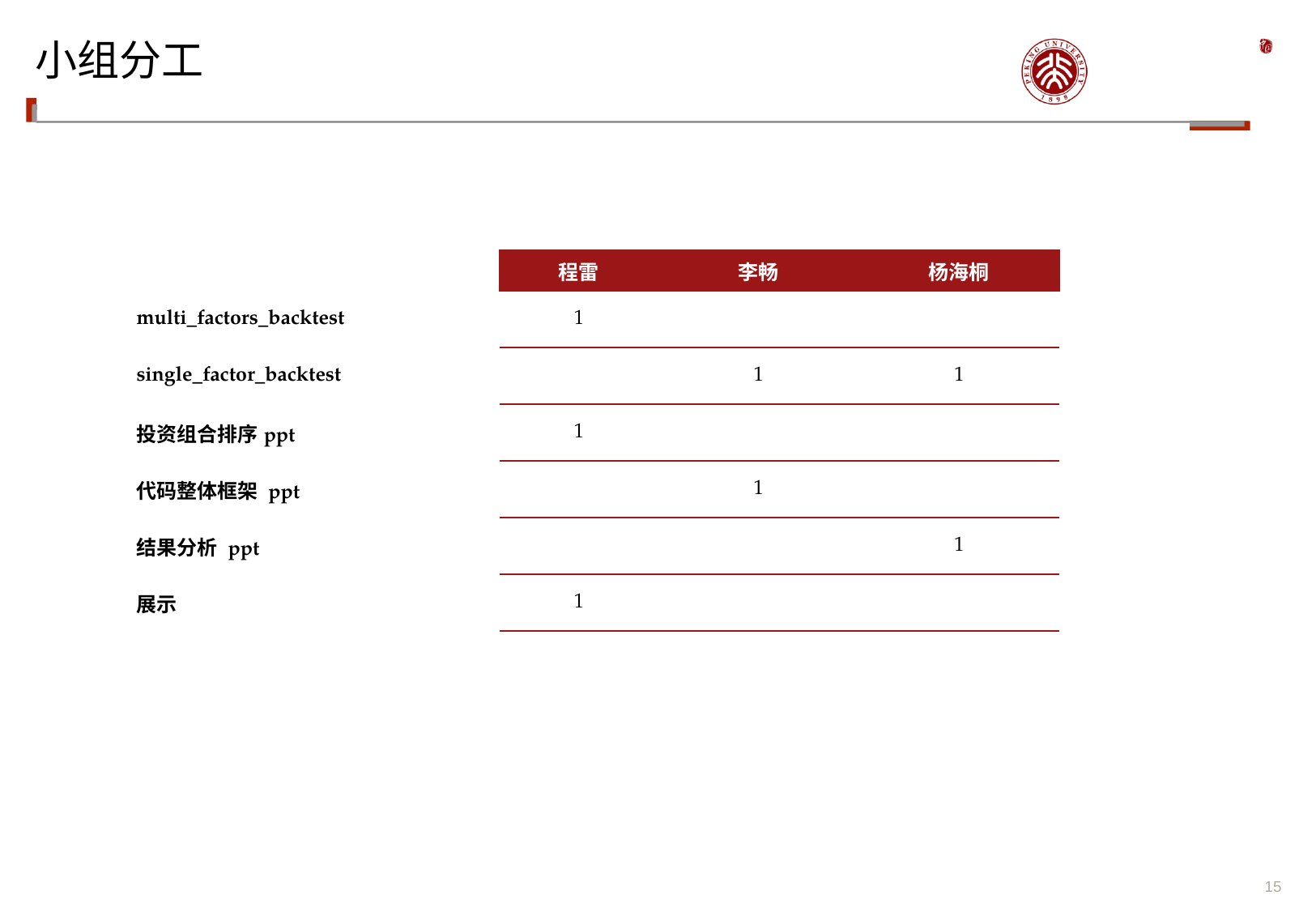

# 小组分工
|  | 程雷 | 李畅 | 杨海桐 |
| --- | --- | --- | --- |
| multi\_factors\_backtest | 1 |  |  |
| single\_factor\_backtest |  | 1 | 1 |
| 投资组合排序ppt | 1 |  |  |
| 代码整体框架 ppt |  | 1 |  |
| 结果分析 ppt |  |  | 1 |
| 展示 | 1 |  |  |